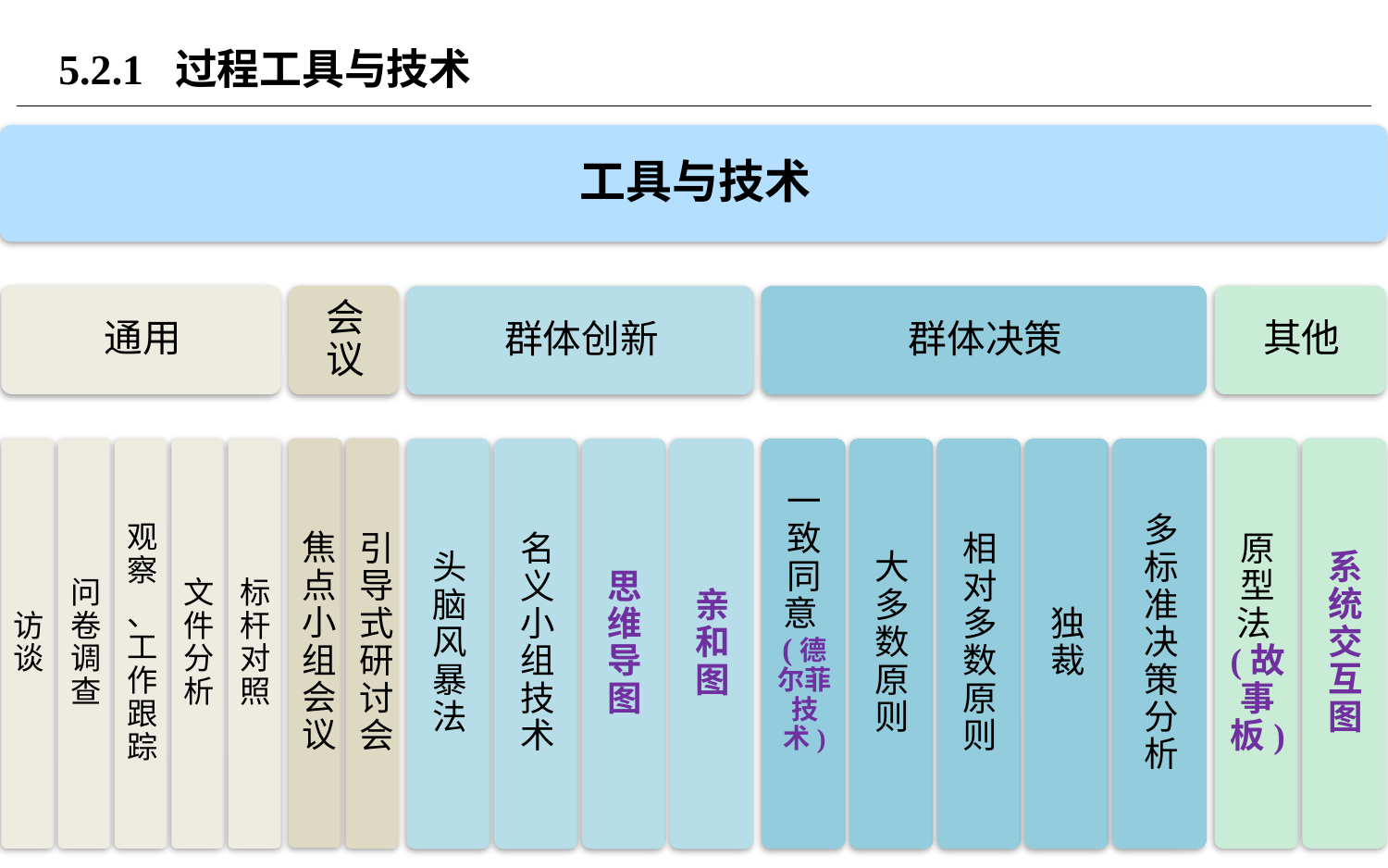

# 5.2.1  过程工具与技术
工具与技术
通用
访谈
问卷调查
观察
、工作跟踪
文件分析
标杆对照
会议
焦点小组会议
引导式研讨会
群体创新
头脑风暴法
名义小组技术
思维导图
亲和图
群体决策
一致同意(德尔菲技术)

大多数原则
相对多数原则
独裁
多标准决策分析
其他
原型法(故事板)
系统交互图